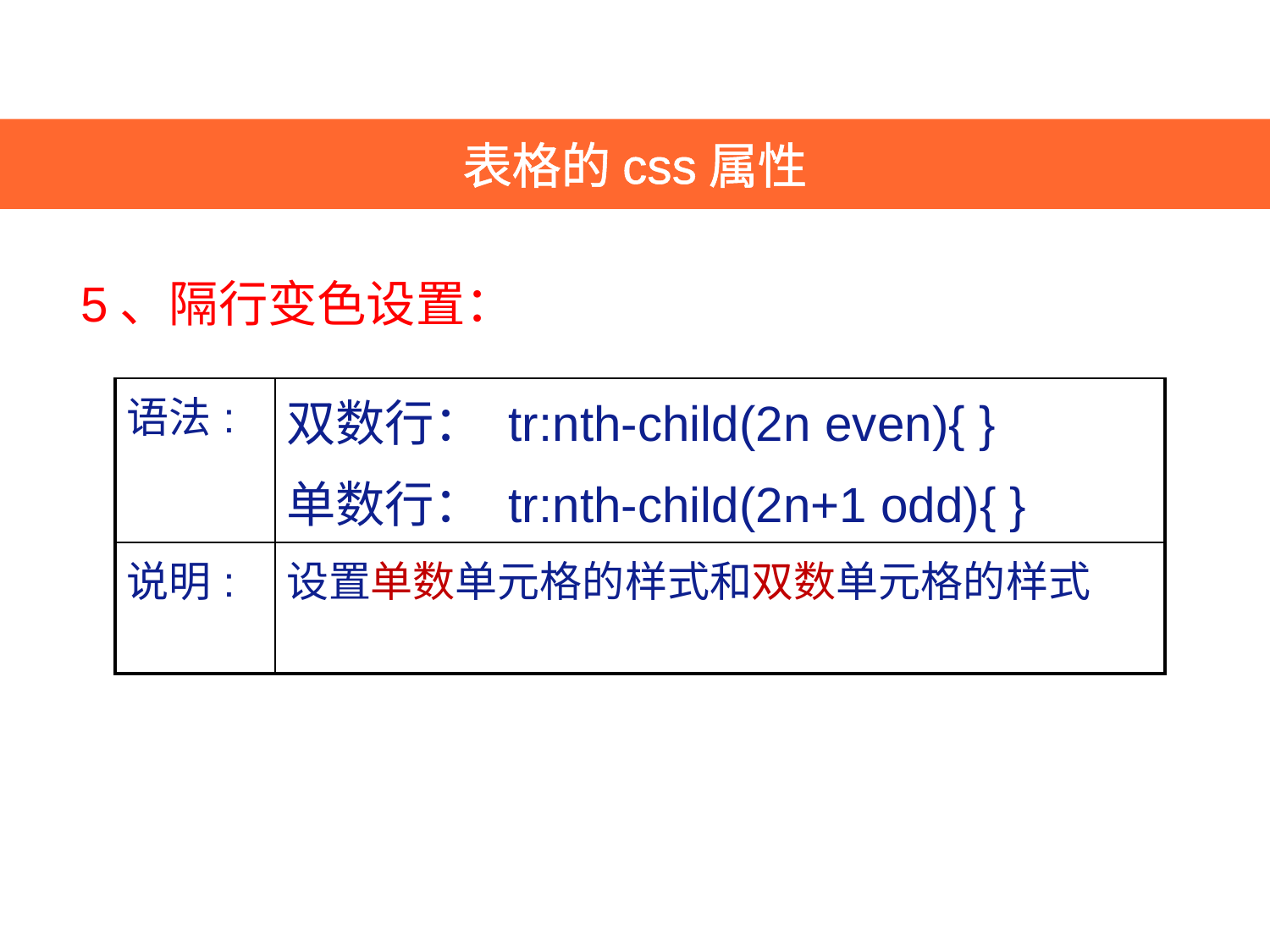

表格的css属性
5、隔行变色设置：
| 语法: | 双数行： tr:nth-child(2n even){ } 单数行： tr:nth-child(2n+1 odd){ } |
| --- | --- |
| 说明: | 设置单数单元格的样式和双数单元格的样式 |